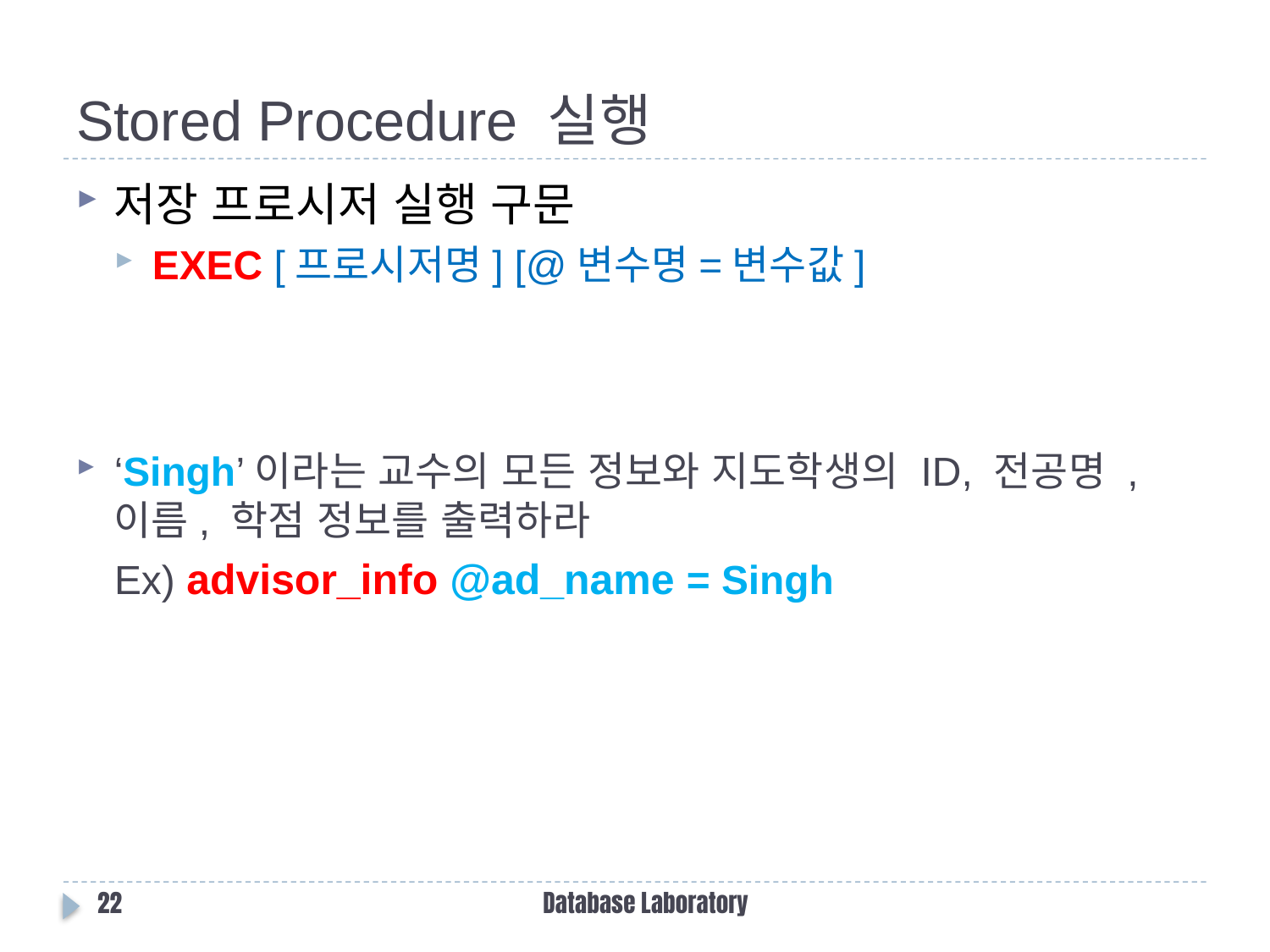

# Stored Procedure 실행
저장 프로시저 실행 구문
EXEC [프로시저명] [@변수명=변수값]

‘Singh’이라는 교수의 모든 정보와 지도학생의 ID, 전공명 ,이름, 학점 정보를 출력하라
Ex) advisor_info @ad_name = Singh
22
Database Laboratory